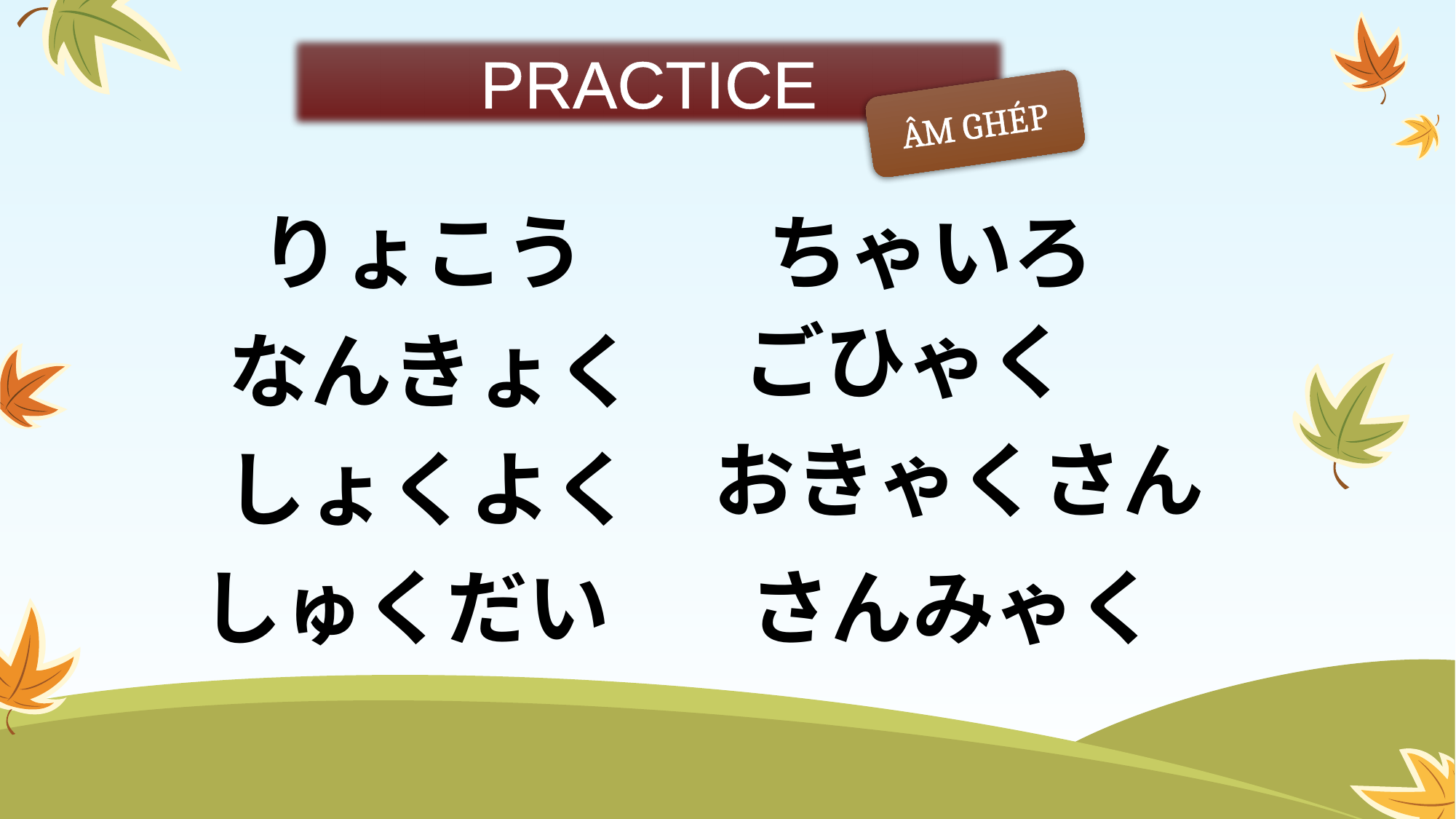

PRACTICE
ÂM GHÉP
りょこう
ちゃいろ
ごひゃく
なんきょく
おきゃくさん
しょくよく
しゅくだい
さんみゃく